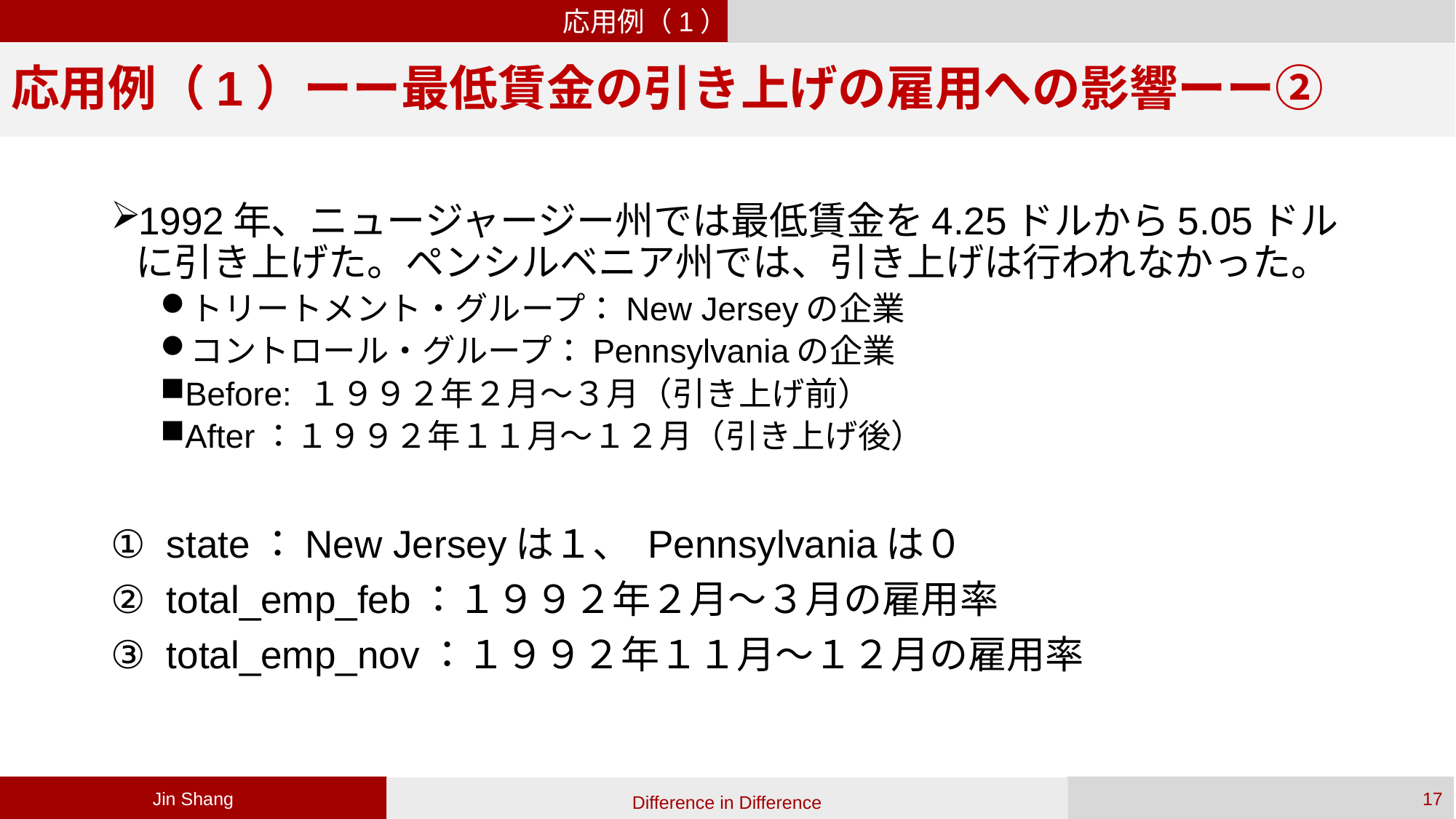

応用例（1）
# 応用例（1）ーー最低賃金の引き上げの雇用への影響ーー②
1992年、ニュージャージー州では最低賃金を4.25ドルから5.05ドルに引き上げた。ペンシルベニア州では、引き上げは行われなかった。
トリートメント・グループ：New Jerseyの企業
コントロール・グループ：Pennsylvaniaの企業
Before: １９９２年２月〜３月（引き上げ前）
After：１９９２年１１月〜１２月（引き上げ後）

state：New Jerseyは１、 Pennsylvaniaは０
total_emp_feb：１９９２年２月〜３月の雇用率
total_emp_nov：１９９２年１１月〜１２月の雇用率
Jin Shang
17
Difference in Difference